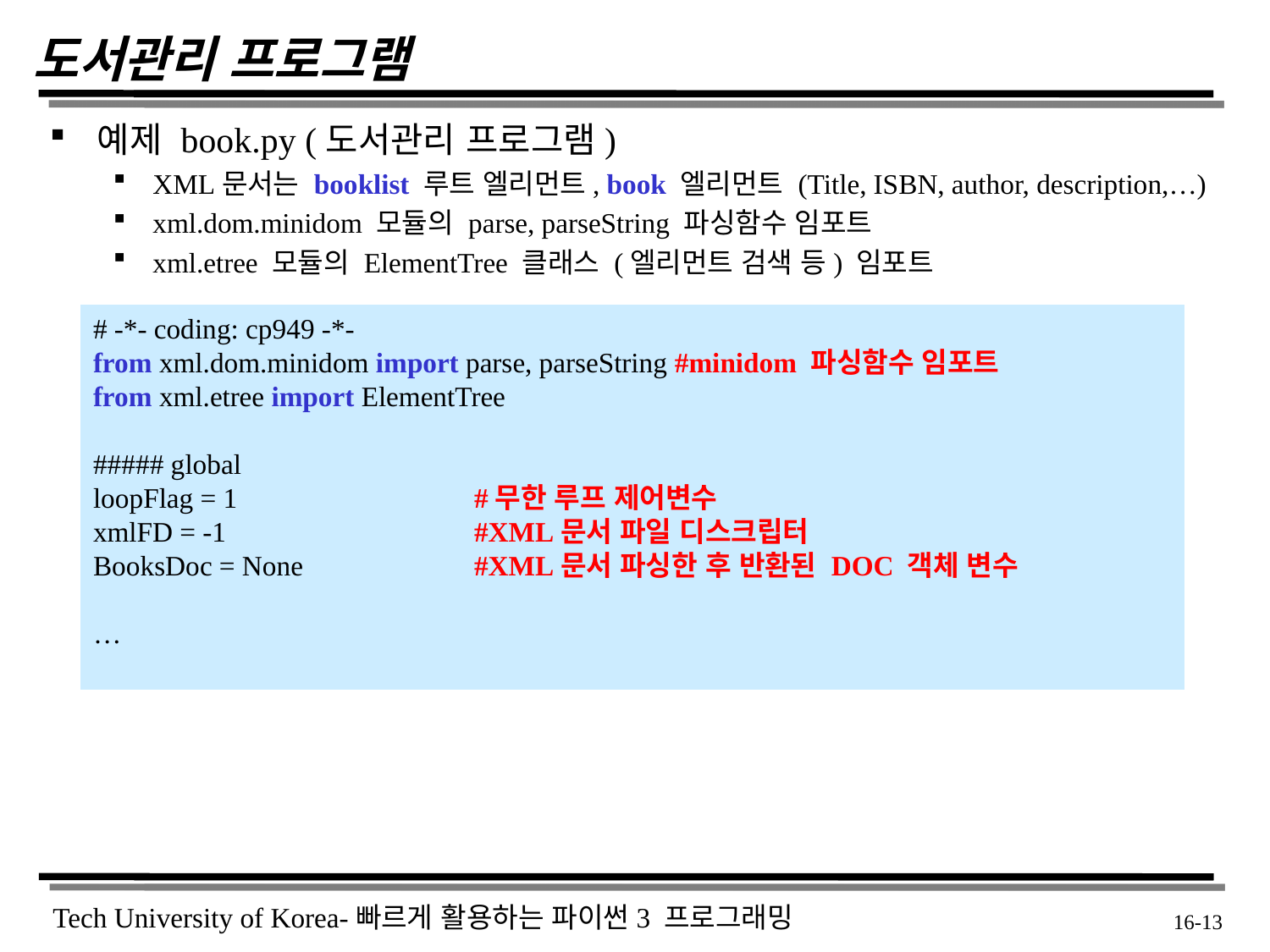

# 도서관리 프로그램
예제 book.py (도서관리 프로그램)
XML문서는 booklist 루트 엘리먼트, book 엘리먼트 (Title, ISBN, author, description,…)
xml.dom.minidom 모듈의 parse, parseString 파싱함수 임포트
xml.etree 모듈의 ElementTree 클래스 (엘리먼트 검색 등) 임포트

# -*- coding: cp949 -*-
from xml.dom.minidom import parse, parseString #minidom 파싱함수 임포트
from xml.etree import ElementTree

##### global
loopFlag = 1		#무한 루프 제어변수
xmlFD = -1		#XML문서 파일 디스크립터
BooksDoc = None		#XML문서 파싱한 후 반환된 DOC 객체 변수

…

 16-13